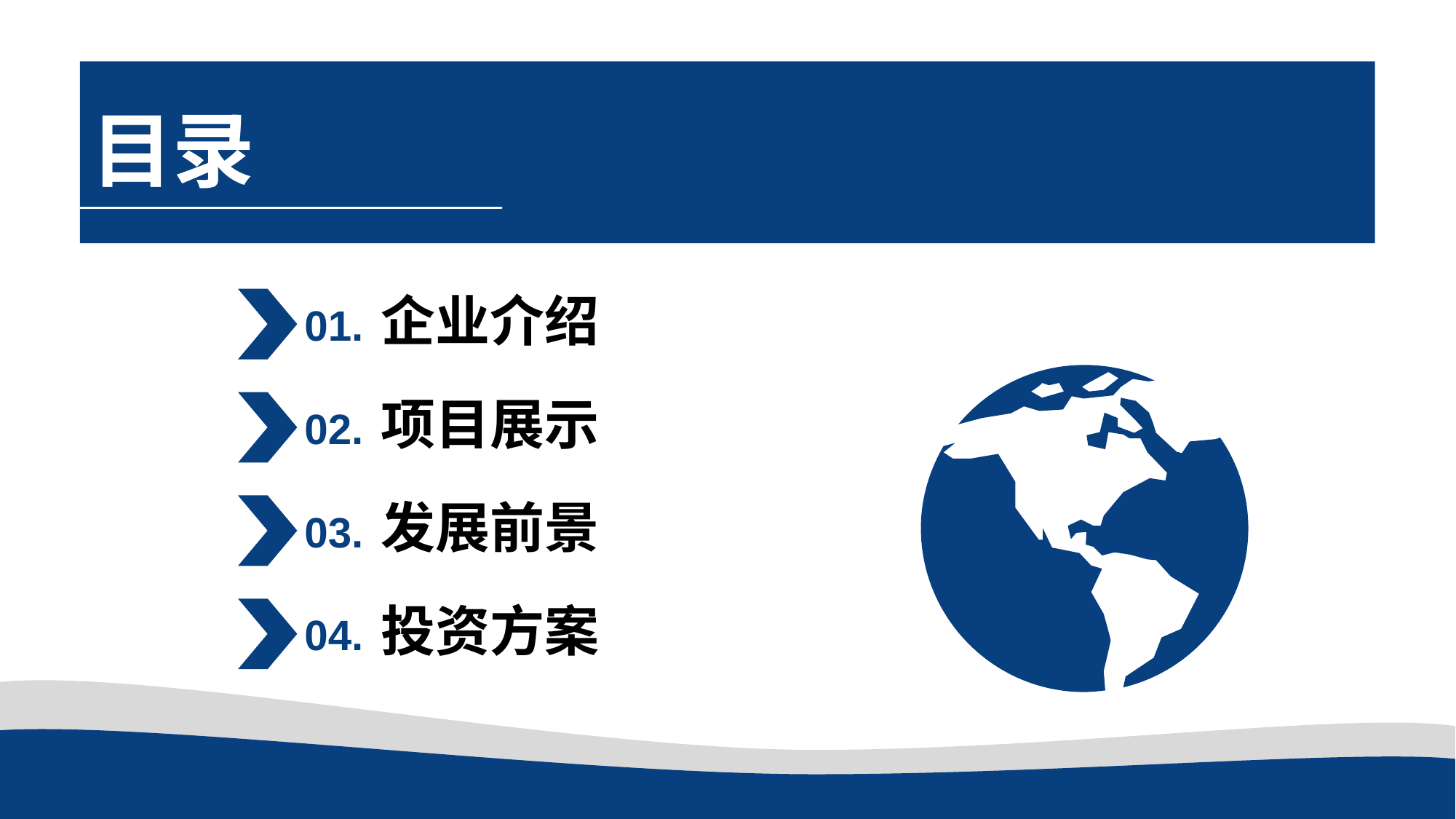

目录
企业介绍
01.

项目展示
02.

发展前景
03.

投资方案
04.